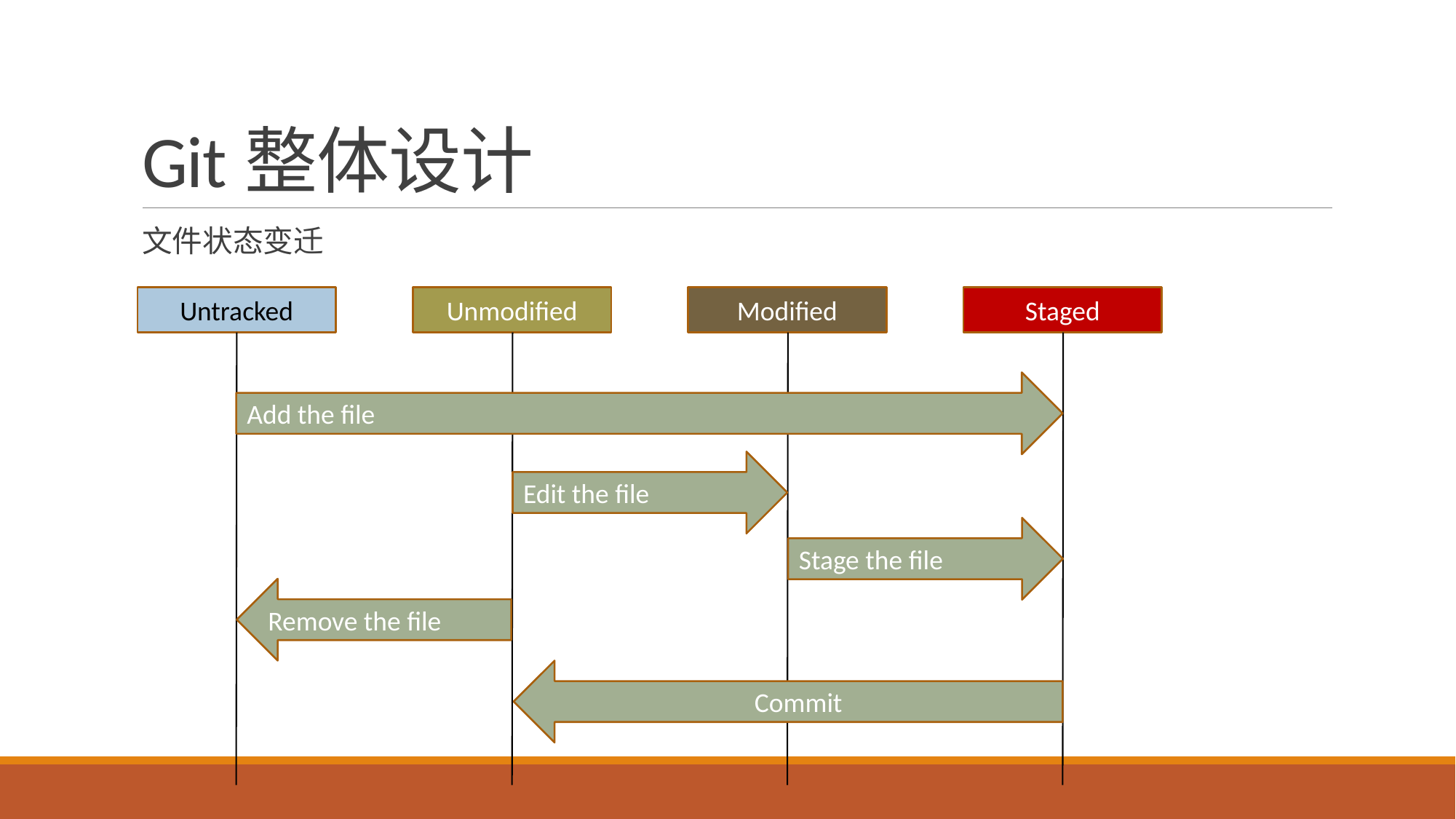

# Git整体设计
文件状态变迁
Untracked
Unmodified
Modified
Staged
Add the file
Edit the file
Stage the file
Remove the file
Commit